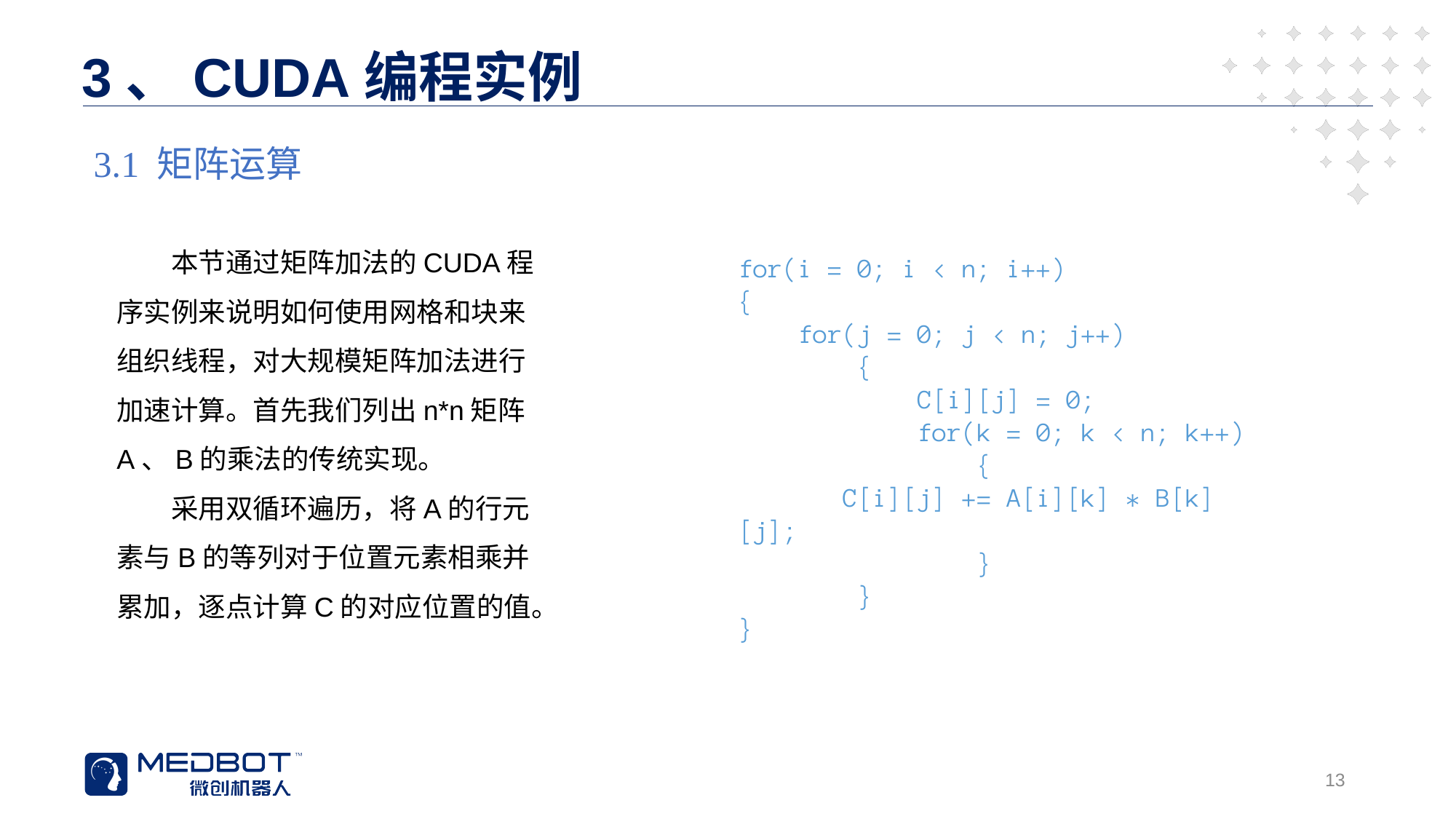

3、CUDA编程实例
#
3.1 矩阵运算
本节通过矩阵加法的CUDA程序实例来说明如何使用网格和块来组织线程，对大规模矩阵加法进行加速计算。首先我们列出n*n矩阵A、B的乘法的传统实现。
采用双循环遍历，将A的行元素与B的等列对于位置元素相乘并累加，逐点计算C的对应位置的值。
for(i = 0; i < n; i++)
{
    for(j = 0; j < n; j++)
        {
            C[i][j] = 0;
            for(k = 0; k < n; k++)
                {
       C[i][j] += A[i][k] * B[k][j];
                }
        }
}
13